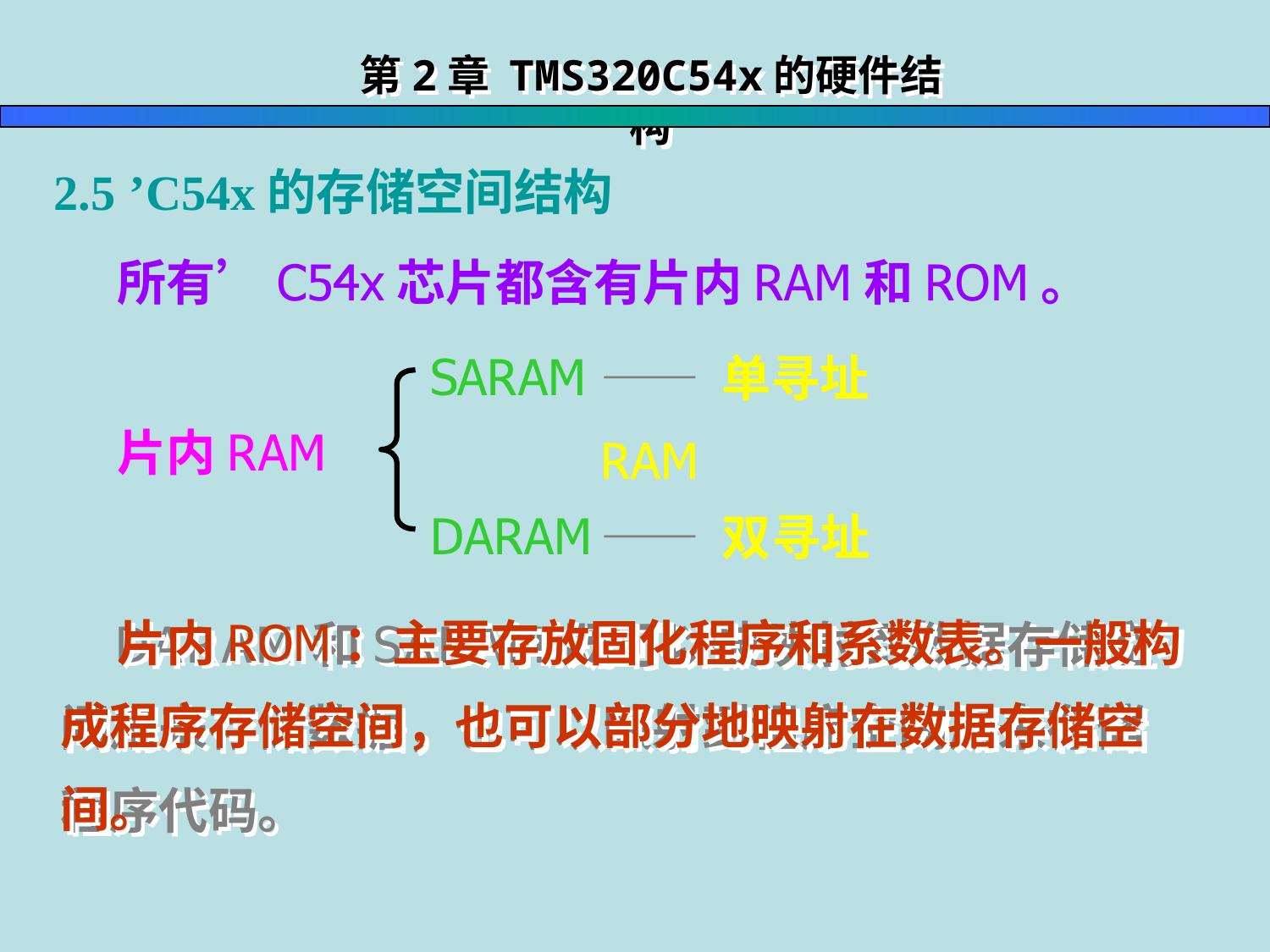

第2章 TMS320C54x的硬件结构

 2.5 ’C54x的存储空间结构
    所有’C54x芯片都含有片内RAM和ROM。
SARAM
—— 单寻址RAM

    片内RAM
DARAM
—— 双寻址RAM
    片内ROM：主要存放固化程序和系数表。一般构成程序存储空间，也可以部分地映射在数据存储空间。
DARAM：由存储器内的一些分块组成。
                    每个DARAM块在单周期内能被访问2次。
    DARAM和SARAM既可以被映射到数据存储空间用来存储数据，也可以映射到程序空间用来存储程序代码。

SARAM：由存储器分块组成。
         每个SARAM块在单周期内只能被访问1次。
75